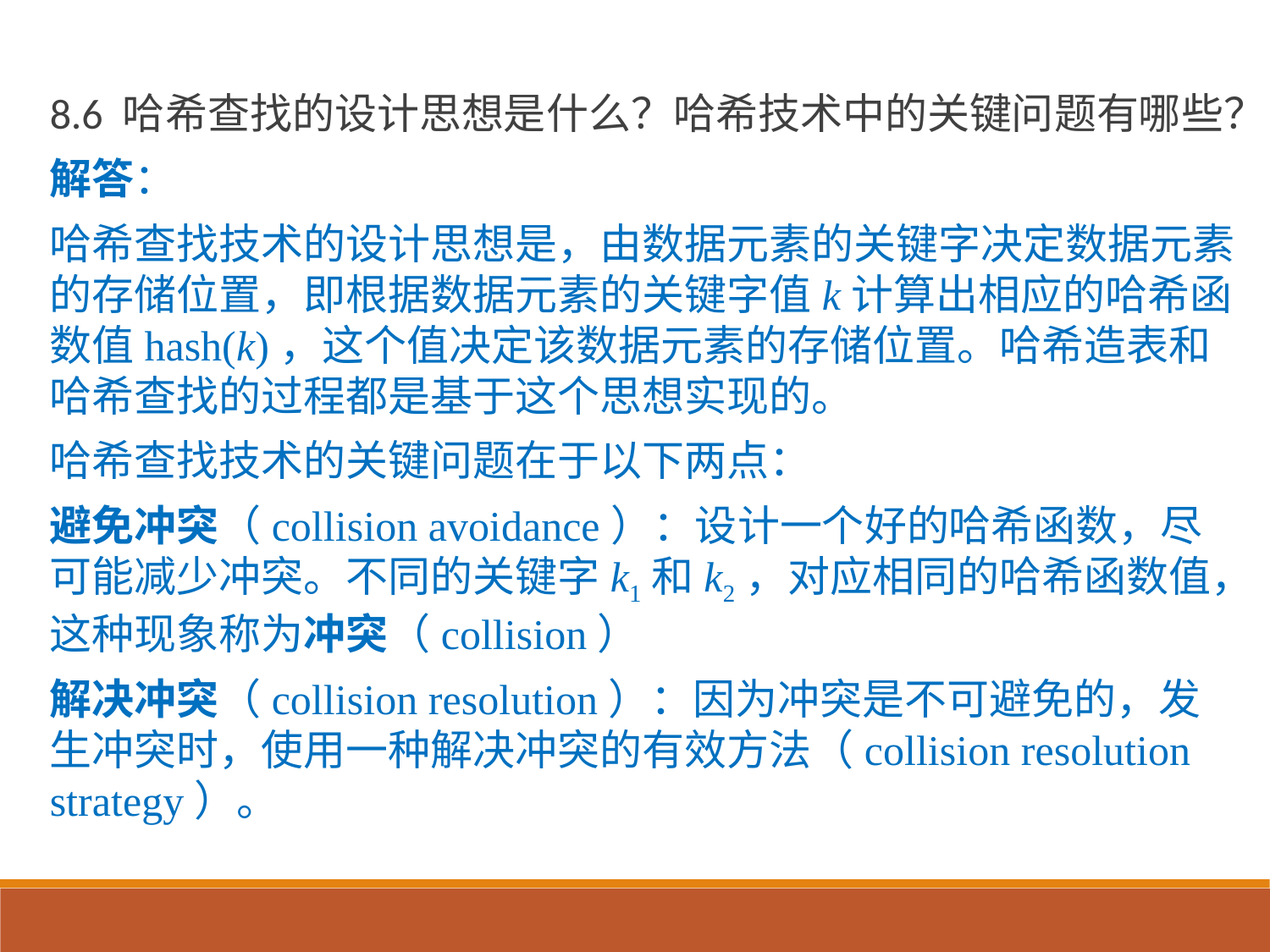

8.6 哈希查找的设计思想是什么？哈希技术中的关键问题有哪些？
解答：
哈希查找技术的设计思想是，由数据元素的关键字决定数据元素的存储位置，即根据数据元素的关键字值k计算出相应的哈希函数值hash(k)，这个值决定该数据元素的存储位置。哈希造表和哈希查找的过程都是基于这个思想实现的。
哈希查找技术的关键问题在于以下两点：
避免冲突（collision avoidance）：设计一个好的哈希函数，尽可能减少冲突。不同的关键字k1和k2，对应相同的哈希函数值，这种现象称为冲突（collision）
解决冲突（collision resolution）：因为冲突是不可避免的，发生冲突时，使用一种解决冲突的有效方法（collision resolution strategy）。